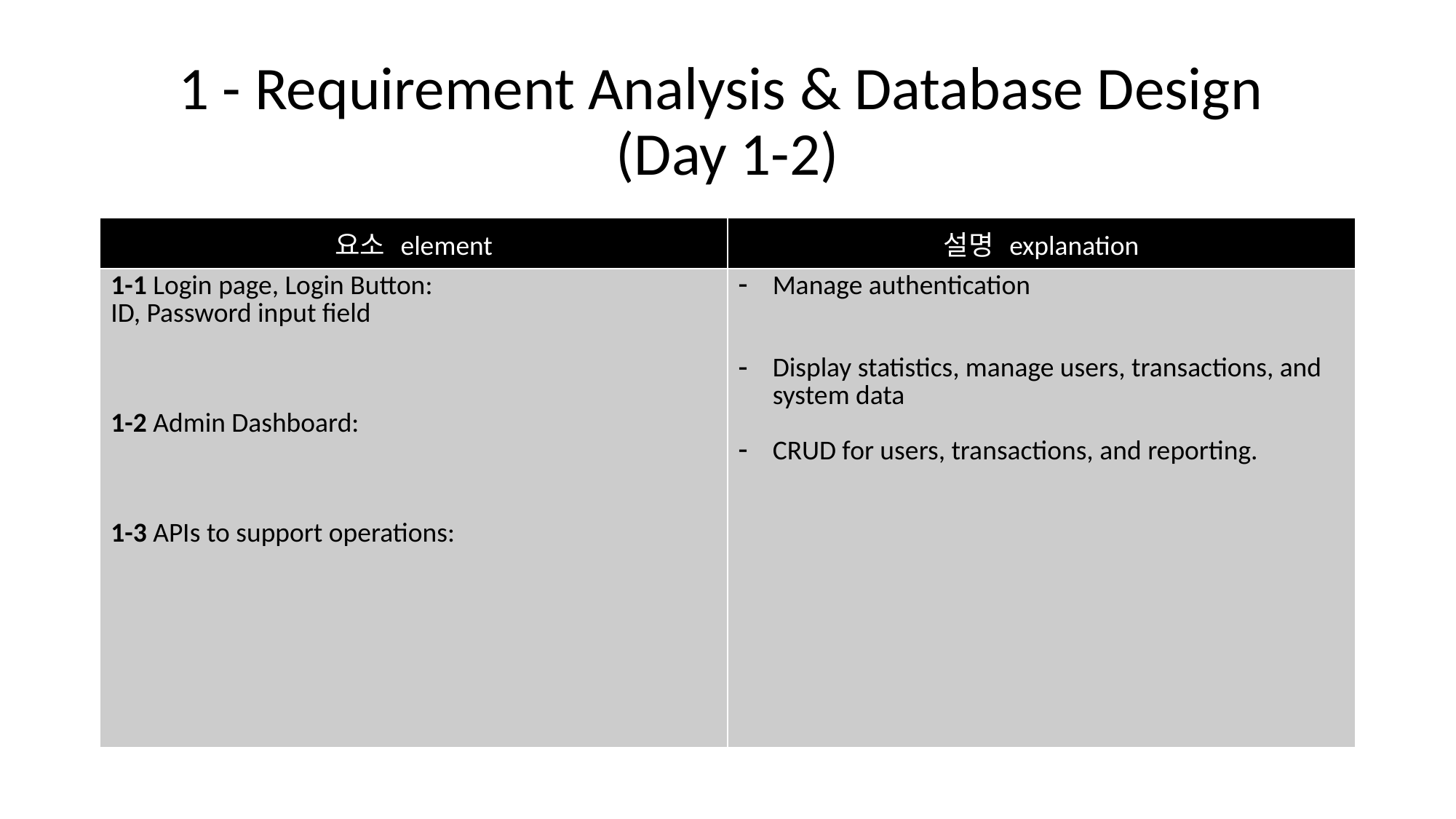

# 1 - Requirement Analysis & Database Design (Day 1-2)
| 요소 element | 설명 explanation |
| --- | --- |
| 1-1 Login page, Login Button: ID, Password input field 1-2 Admin Dashboard: 1-3 APIs to support operations: | Manage authentication Display statistics, manage users, transactions, and system data CRUD for users, transactions, and reporting. |